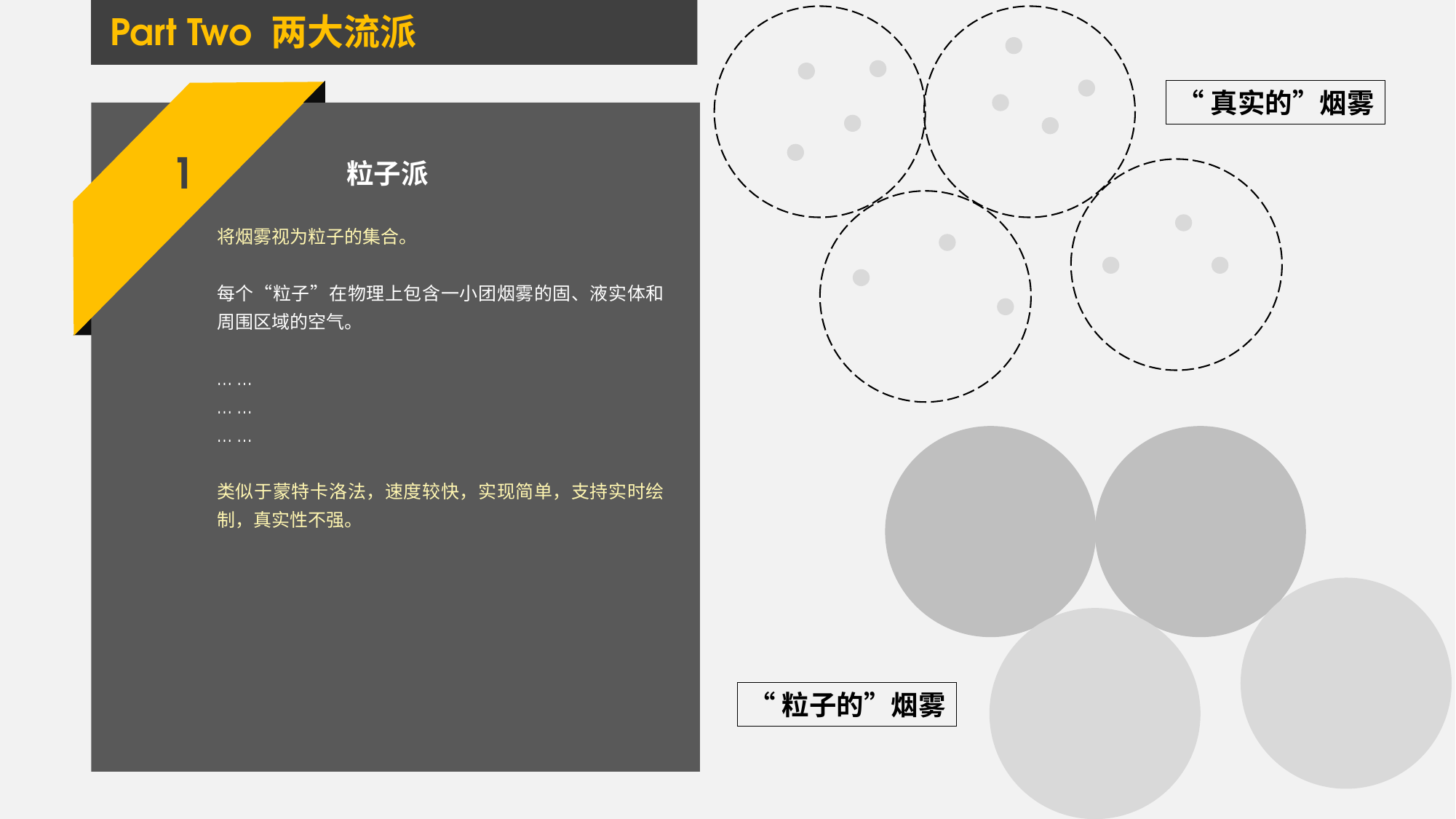

Part Two 两大流派

“真实的”烟雾

1

粒子派

将烟雾视为粒子的集合。

每个“粒子”在物理上包含一小团烟雾的固、液实体和周围区域的空气。

… …
… …
… …

类似于蒙特卡洛法，速度较快，实现简单，支持实时绘制，真实性不强。

“粒子的”烟雾